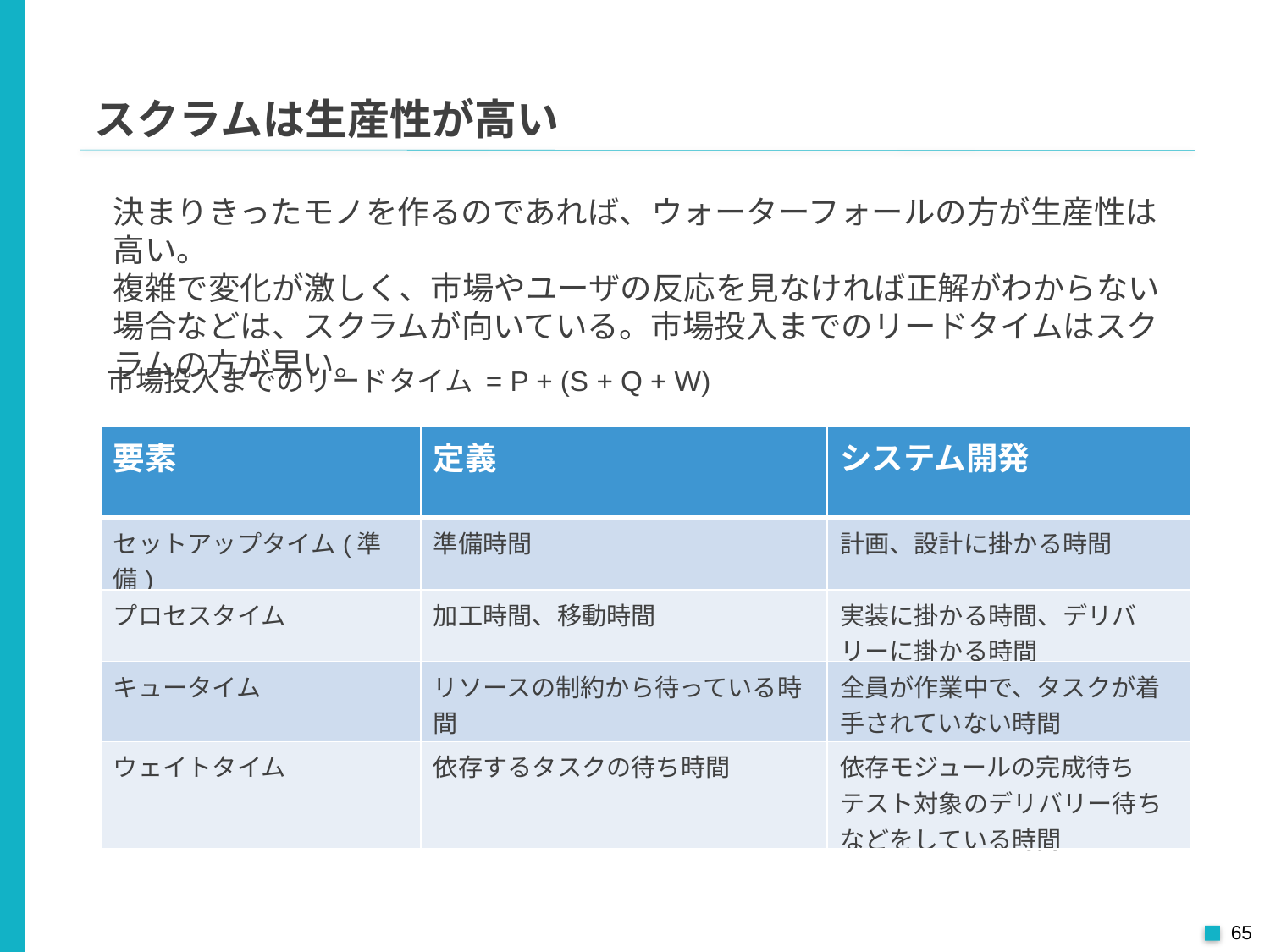

スクラムは生産性が高い
決まりきったモノを作るのであれば、ウォーターフォールの方が生産性は高い。
複雑で変化が激しく、市場やユーザの反応を見なければ正解がわからない場合などは、スクラムが向いている。市場投入までのリードタイムはスクラムの方が早い。
市場投入までのリードタイム = P + (S + Q + W)
| 要素 | 定義 | システム開発 |
| --- | --- | --- |
| セットアップタイム(準備) | 準備時間 | 計画、設計に掛かる時間 |
| プロセスタイム | 加工時間、移動時間 | 実装に掛かる時間、デリバリーに掛かる時間 |
| キュータイム | リソースの制約から待っている時間 | 全員が作業中で、タスクが着手されていない時間 |
| ウェイトタイム | 依存するタスクの待ち時間 | 依存モジュールの完成待ち テスト対象のデリバリー待ちなどをしている時間 |